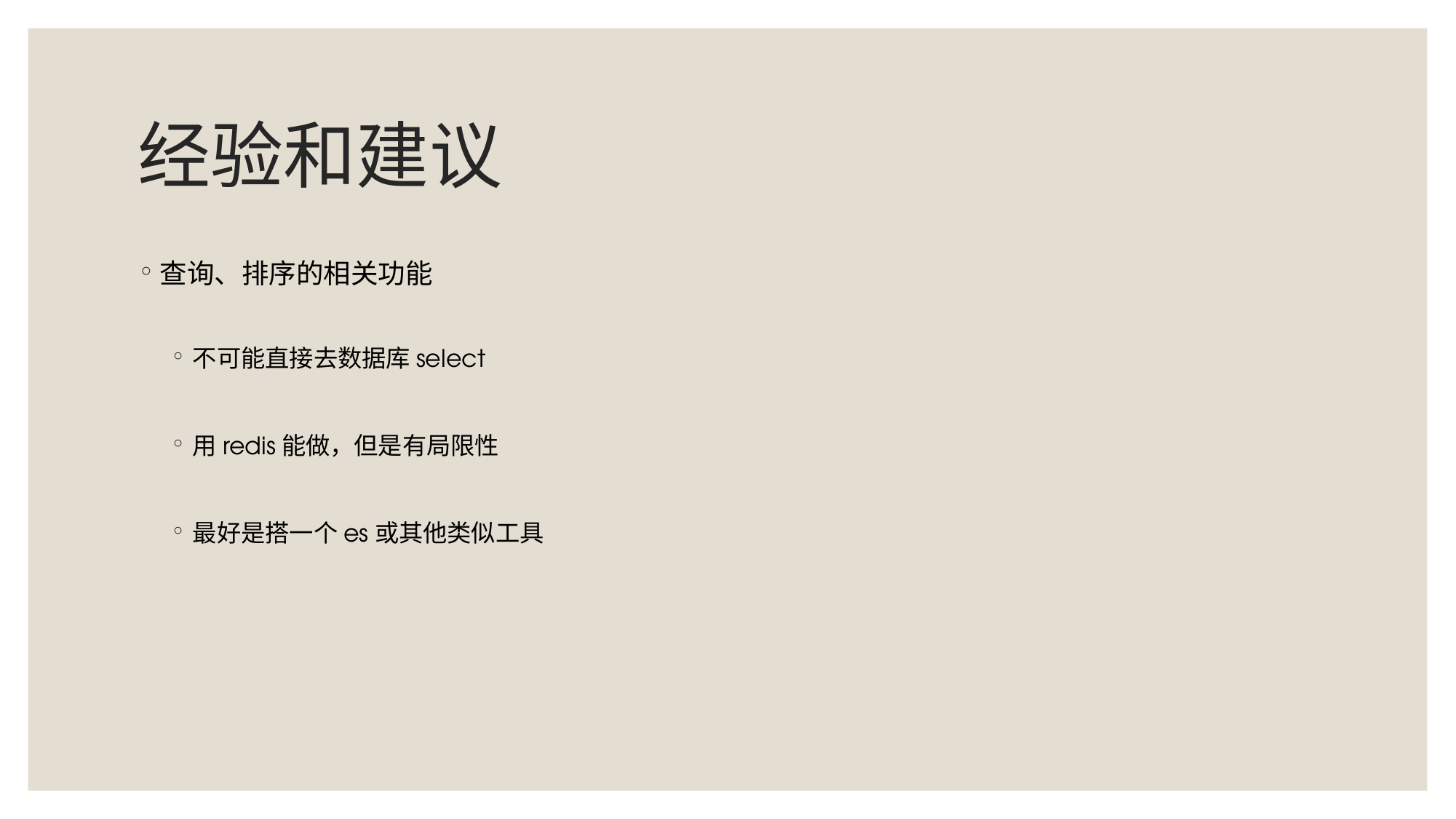

# 经验和建议
查询、排序的相关功能

不可能直接去数据库select

用redis能做，但是有局限性

最好是搭一个es或其他类似工具